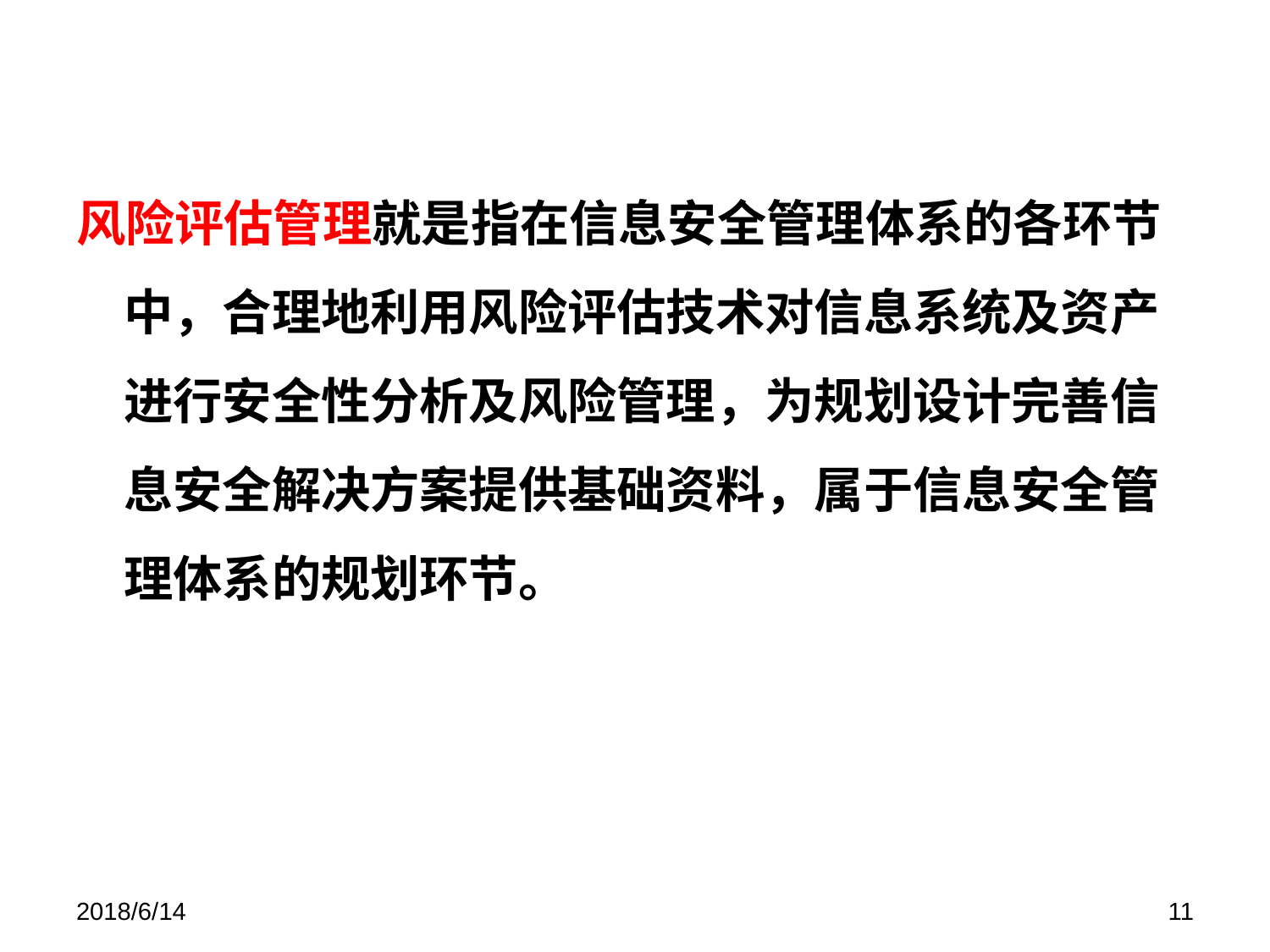

#
风险评估管理就是指在信息安全管理体系的各环节中，合理地利用风险评估技术对信息系统及资产进行安全性分析及风险管理，为规划设计完善信息安全解决方案提供基础资料，属于信息安全管理体系的规划环节。

2018/6/14
11